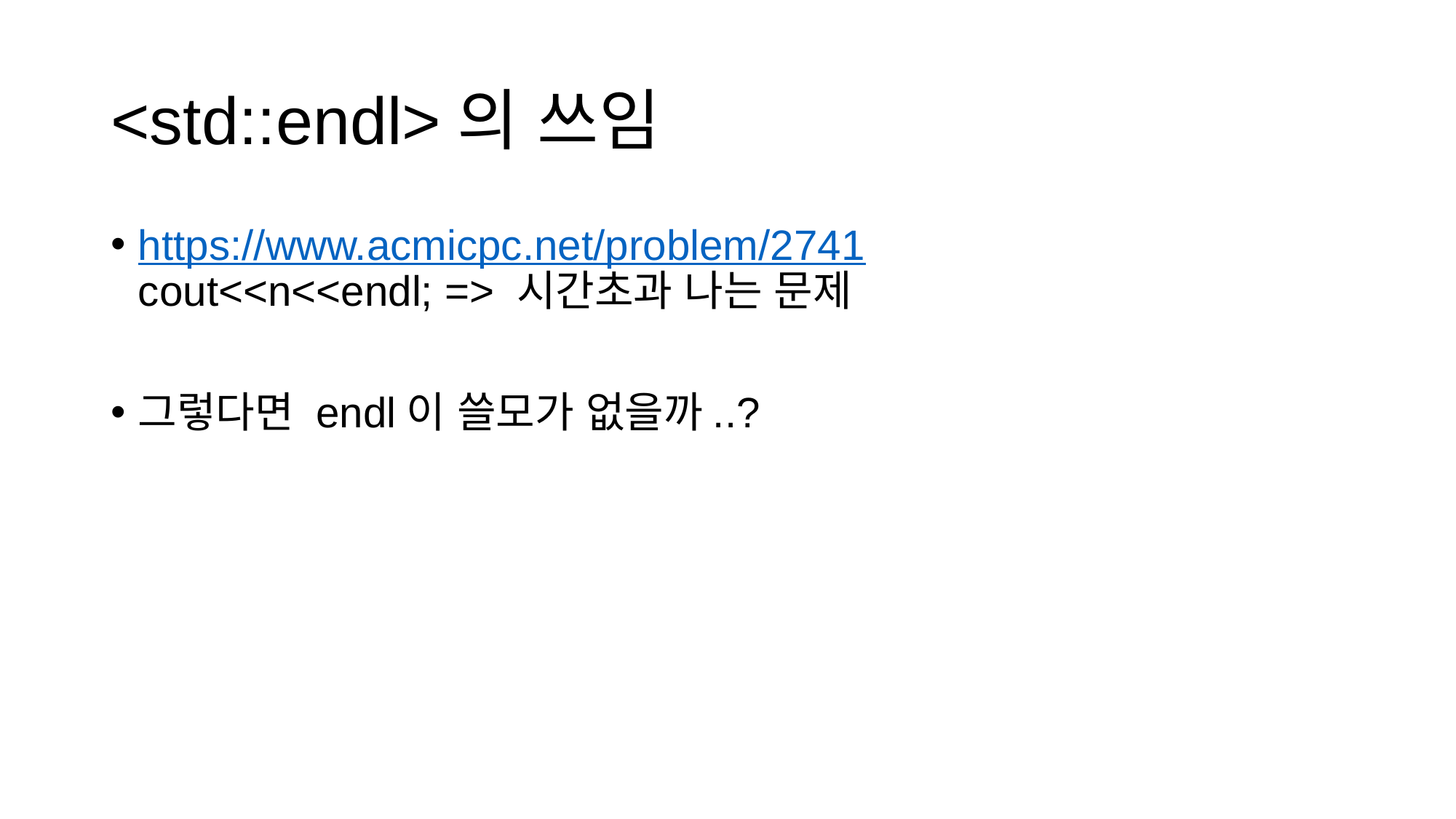

# <std::endl>의 쓰임
https://www.acmicpc.net/problem/2741
cout<<n<<endl; => 시간초과 나는 문제

그렇다면 endl이 쓸모가 없을까..?